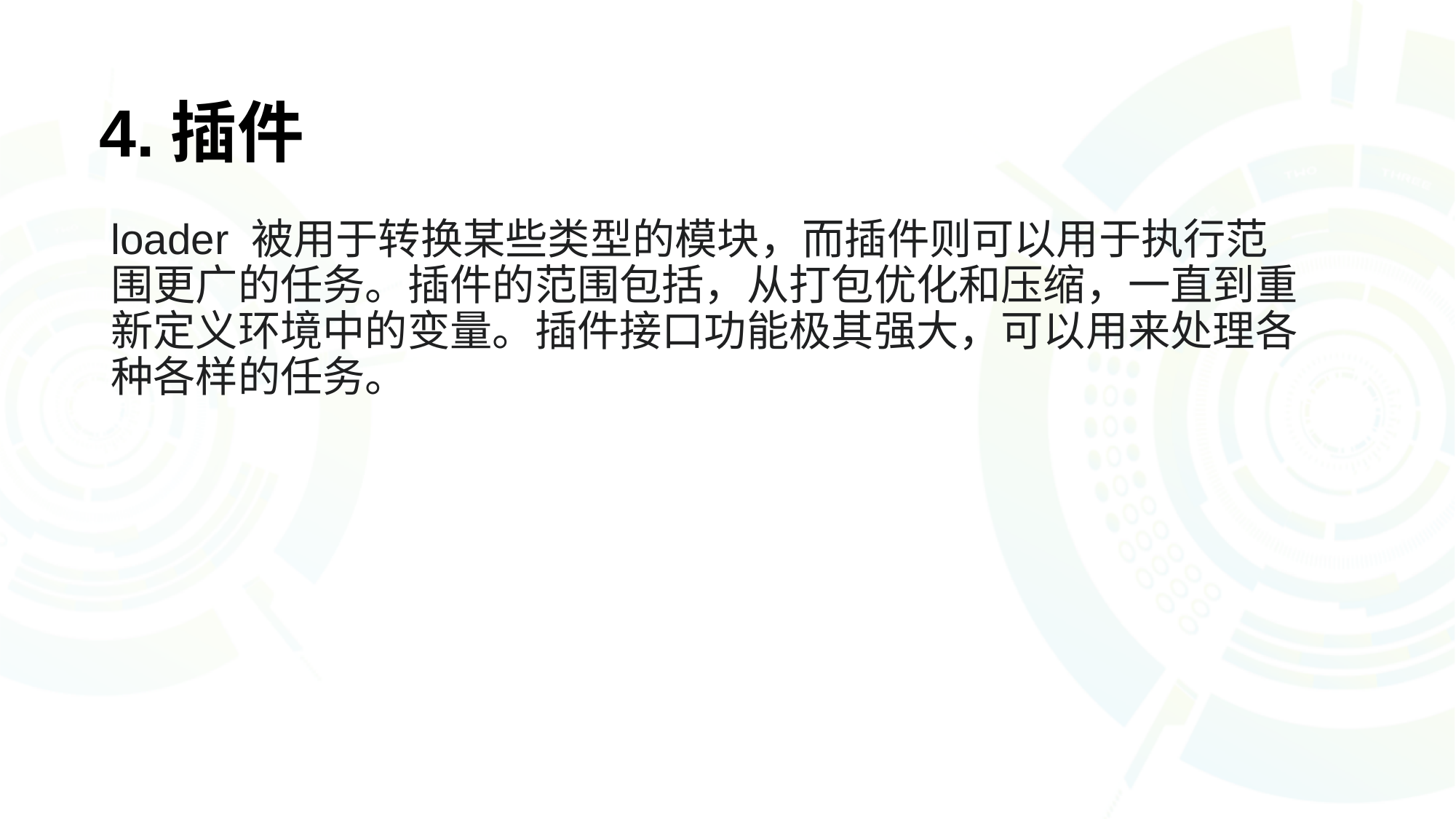

# 4.插件
loader 被用于转换某些类型的模块，而插件则可以用于执行范围更广的任务。插件的范围包括，从打包优化和压缩，一直到重新定义环境中的变量。插件接口功能极其强大，可以用来处理各种各样的任务。